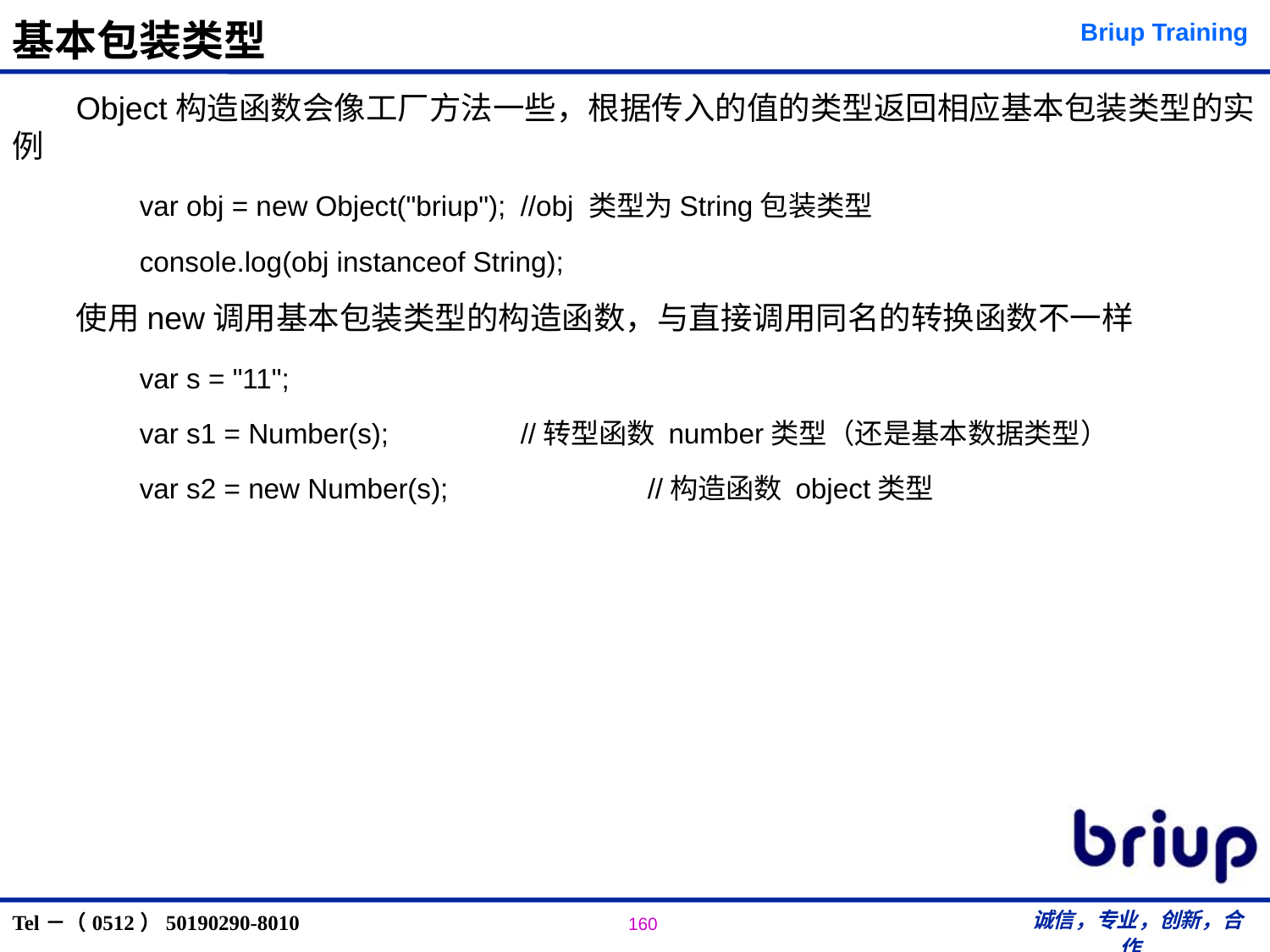

# 基本包装类型
Object构造函数会像工厂方法一些，根据传入的值的类型返回相应基本包装类型的实例
	var obj = new Object("briup");	//obj 类型为String包装类型
        	console.log(obj instanceof String);
使用new调用基本包装类型的构造函数，与直接调用同名的转换函数不一样
	var s = "11";
	var s1 = Number(s);		//转型函数 number类型（还是基本数据类型）
	var s2 = new Number(s);		//构造函数 object类型